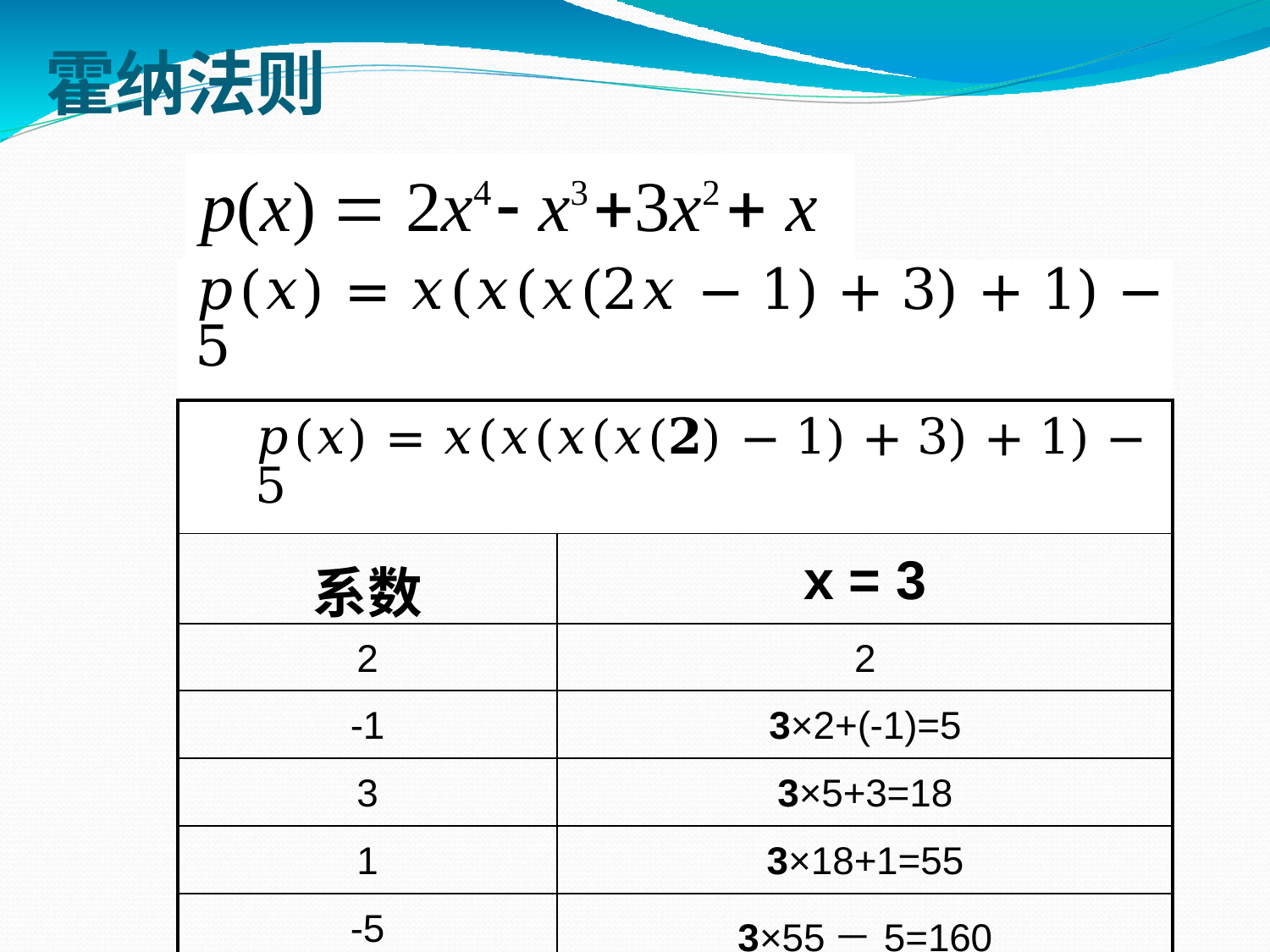

# 霍纳法则
p(x) = 2x4 − x3 +3x2 + x −5
| 𝑝(𝑥) = 𝑥(𝑥(𝑥(2𝑥 − 1) + 3) + 1) − 5 |  |
| --- | --- |
| 𝑝(𝑥) = 𝑥(𝑥(𝑥(𝑥(𝟐) − 1) + 3) + 1) − 5 |  |
| 系数 | x = 3 |
| 2 | 2 |
| -1 | 3×2+(-1)=5 |
| 3 | 3×5+3=18 |
| 1 | 3×18+1=55 |
| -5 | 3×55－5=160 |